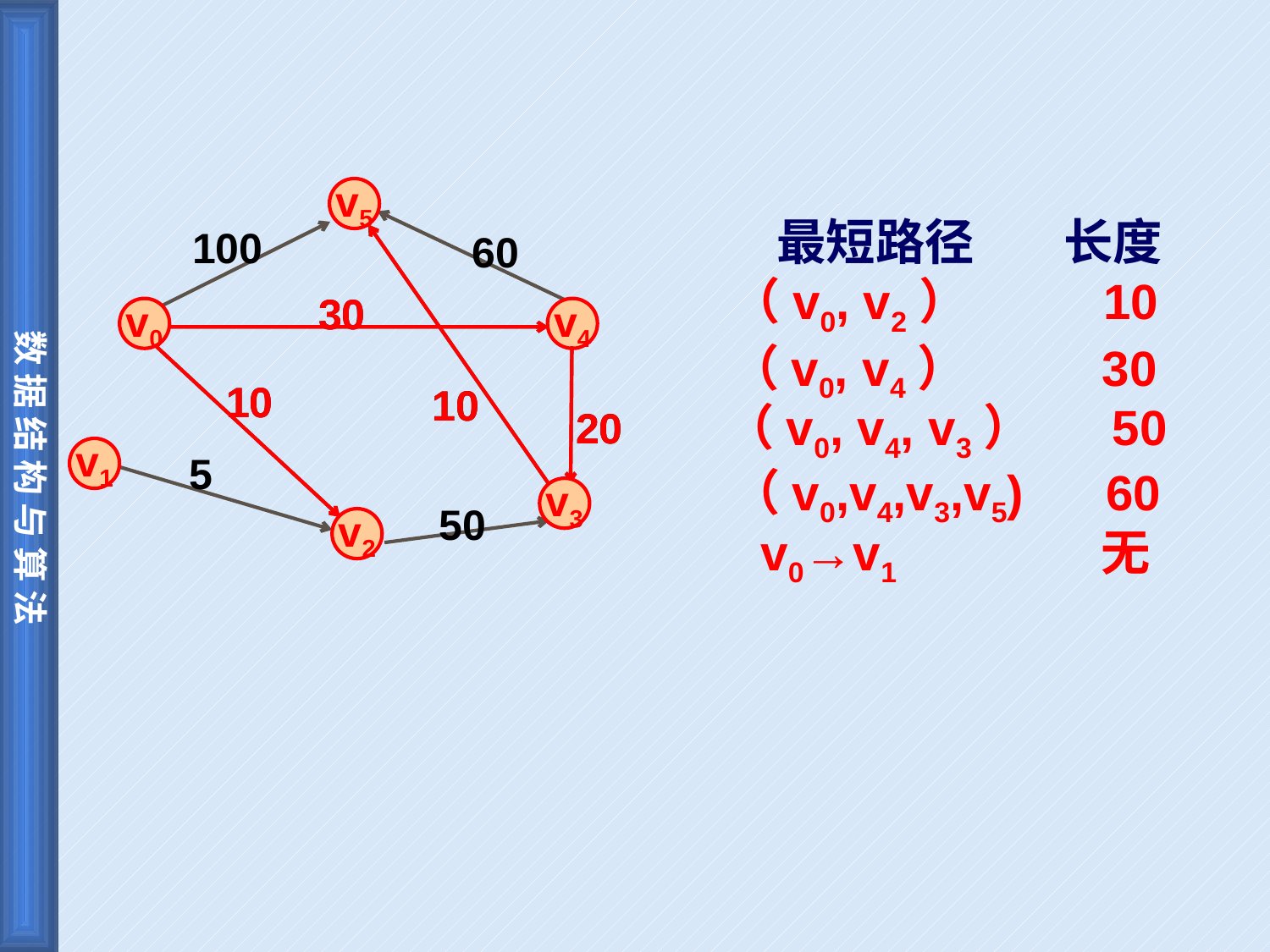

v5

100
60

30
v0
v4

10
10
20
v1
5

v3
50
v2

v5
   最短路径        长度
（v0, v2）           10

30
v0
v4

（v0, v4）           30

10
10
（v0, v4, v3）      50
20
v1
（v0,v4,v3,v5)      60
v3
v2
v0→v1              无
24